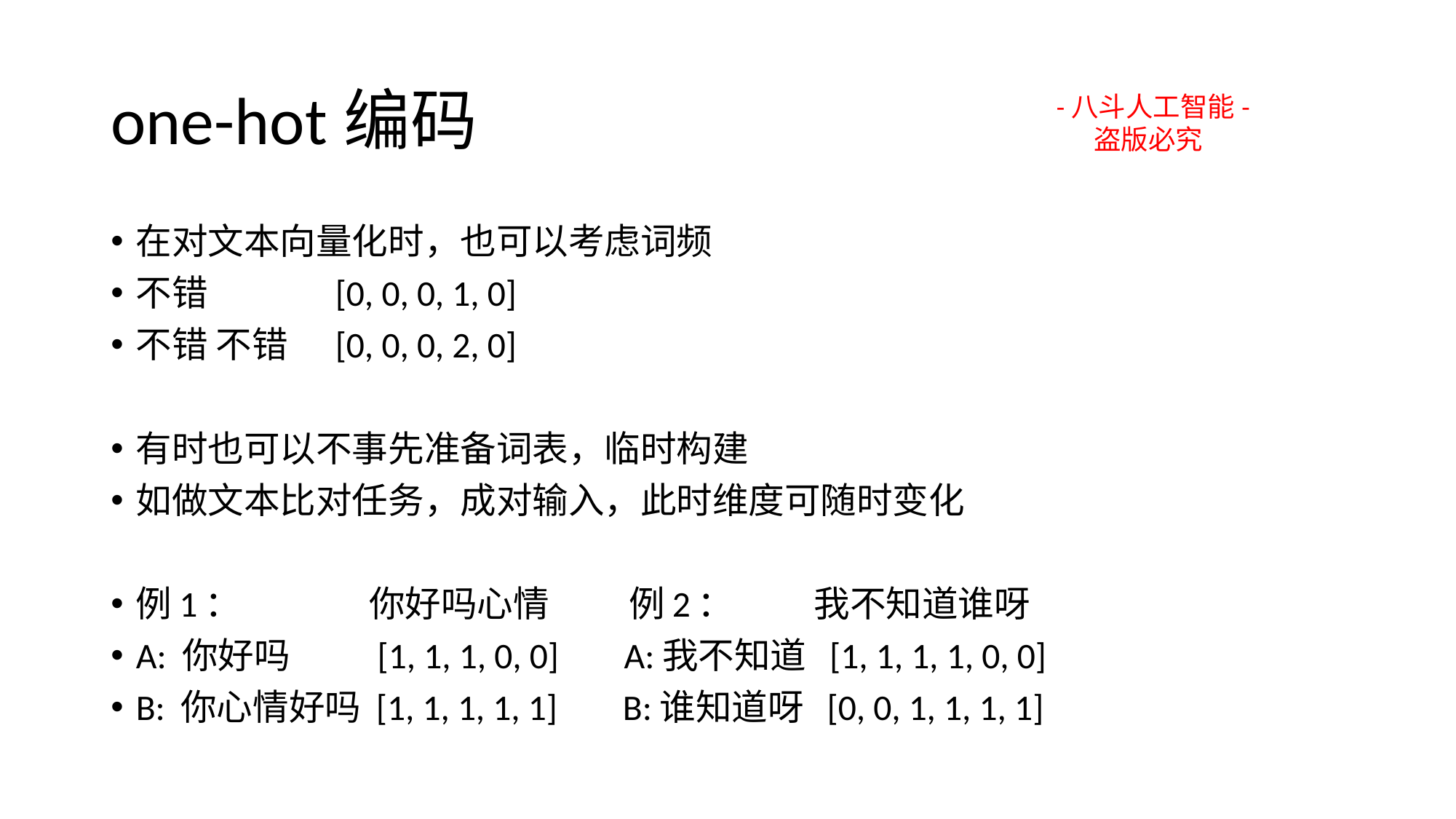

# one-hot编码
-八斗人工智能-
     盗版必究
在对文本向量化时，也可以考虑词频
不错               [0, 0, 0, 1, 0]
不错 不错     [0, 0, 0, 2, 0]

有时也可以不事先准备词表，临时构建
如做文本比对任务，成对输入，此时维度可随时变化

例1：                你好吗心情          例2：          我不知道谁呀
A: 你好吗          [1, 1, 1, 0, 0]        A:我不知道  [1, 1, 1, 1, 0, 0]
B: 你心情好吗 [1, 1, 1, 1, 1]        B:谁知道呀  [0, 0, 1, 1, 1, 1]